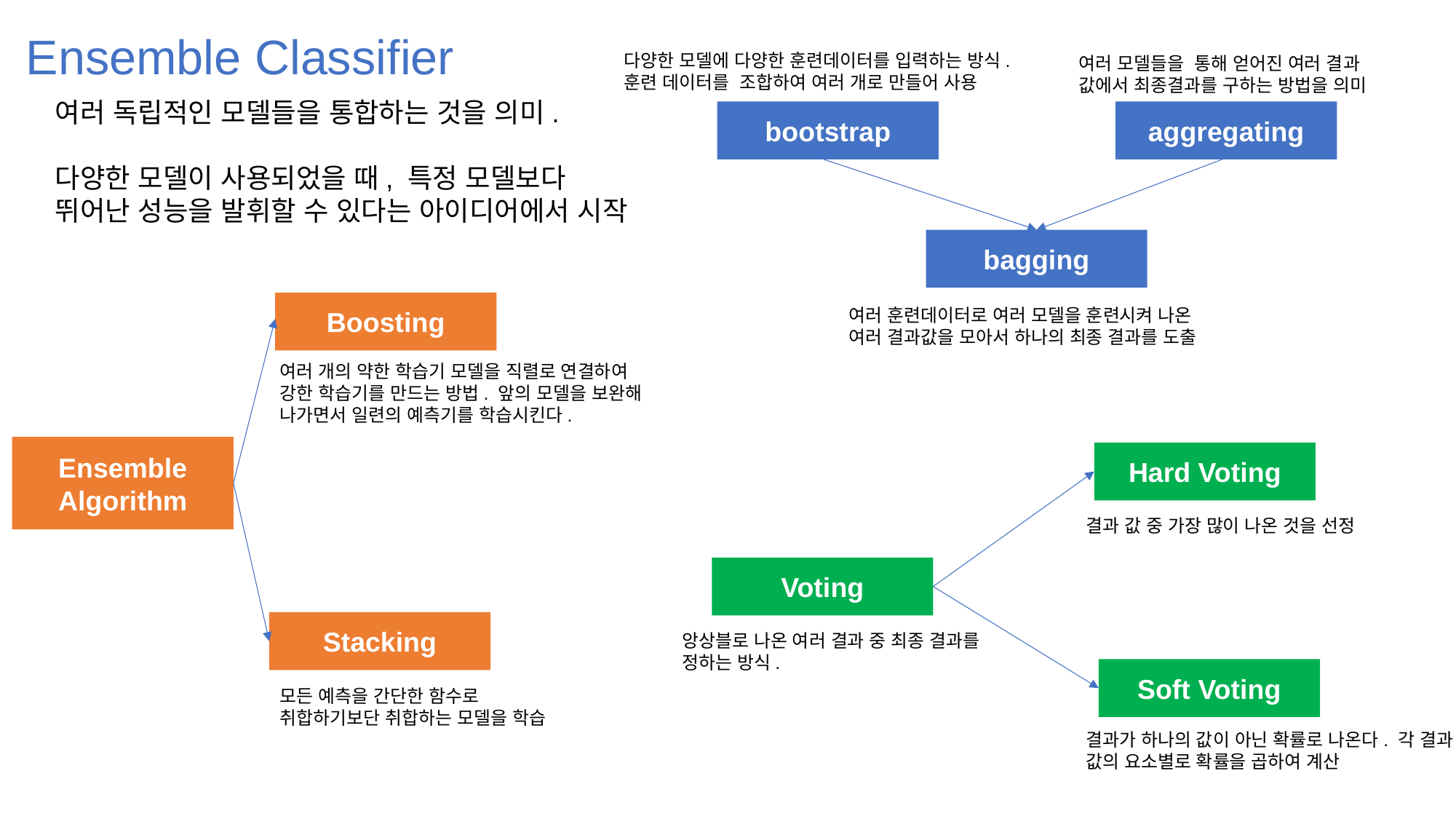

Ensemble Classifier
다양한 모델에 다양한 훈련데이터를 입력하는 방식. 훈련 데이터를  조합하여 여러 개로 만들어 사용
여러 모델들을  통해 얻어진 여러 결과 값에서 최종결과를 구하는 방법을 의미
여러 독립적인 모델들을 통합하는 것을 의미.

다양한 모델이 사용되었을 때, 특정 모델보다
뛰어난 성능을 발휘할 수 있다는 아이디어에서 시작
bootstrap
aggregating
bagging
Boosting
여러 훈련데이터로 여러 모델을 훈련시켜 나온 여러 결과값을 모아서 하나의 최종 결과를 도출
여러 개의 약한 학습기 모델을 직렬로 연결하여 강한 학습기를 만드는 방법. 앞의 모델을 보완해 나가면서 일련의 예측기를 학습시킨다.
Ensemble Algorithm
Hard Voting
결과 값 중 가장 많이 나온 것을 선정
Voting
Stacking
앙상블로 나온 여러 결과 중 최종 결과를 정하는 방식.
Soft Voting
모든 예측을 간단한 함수로 취합하기보단 취합하는 모델을 학습
결과가 하나의 값이 아닌 확률로 나온다. 각 결과 값의 요소별로 확률을 곱하여 계산